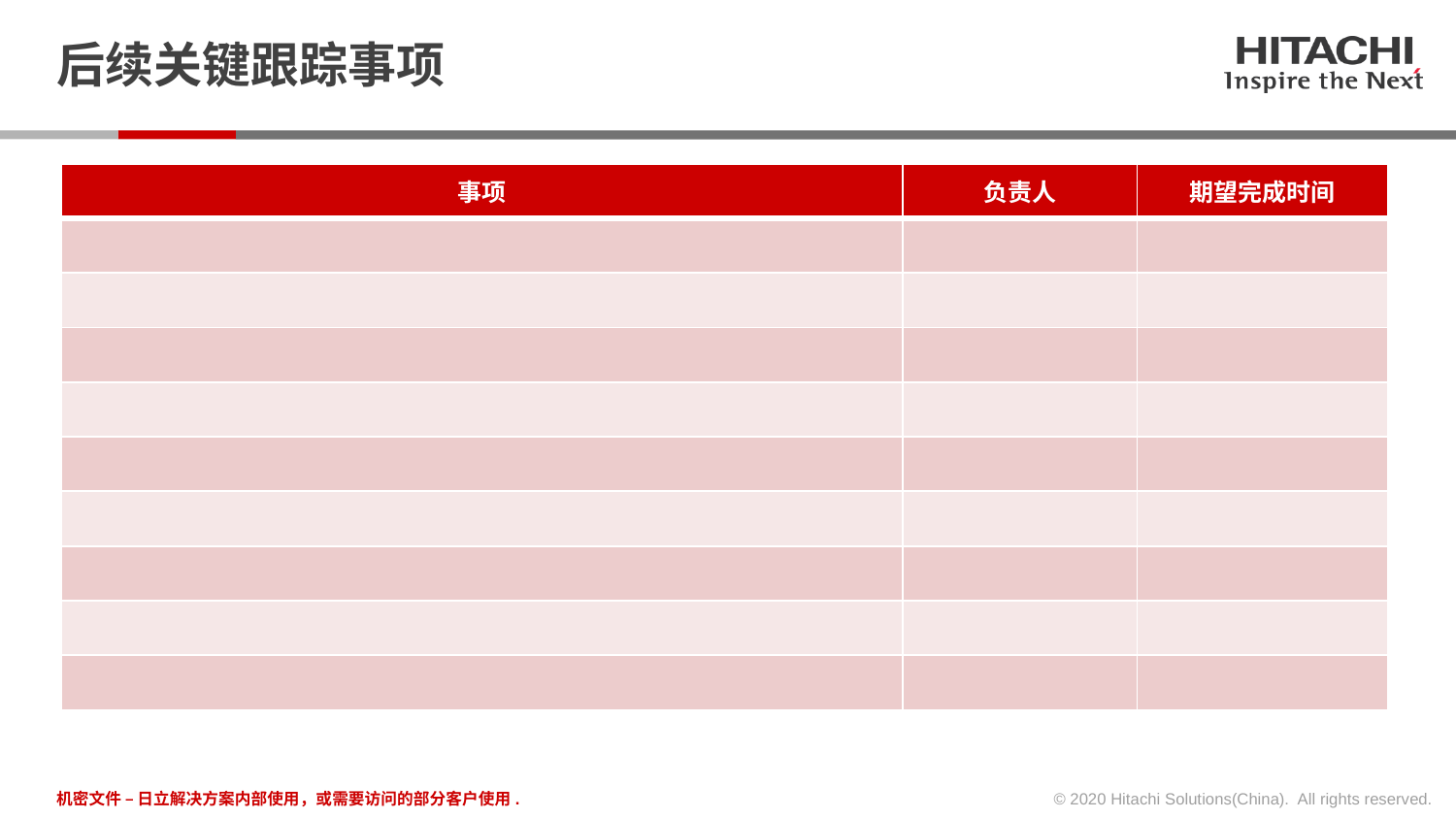

# 后续关键跟踪事项
| 事项 | 负责人 | 期望完成时间 |
| --- | --- | --- |
|  |  |  |
|  |  |  |
|  |  |  |
|  |  |  |
|  |  |  |
|  |  |  |
|  |  |  |
|  |  |  |
|  |  |  |